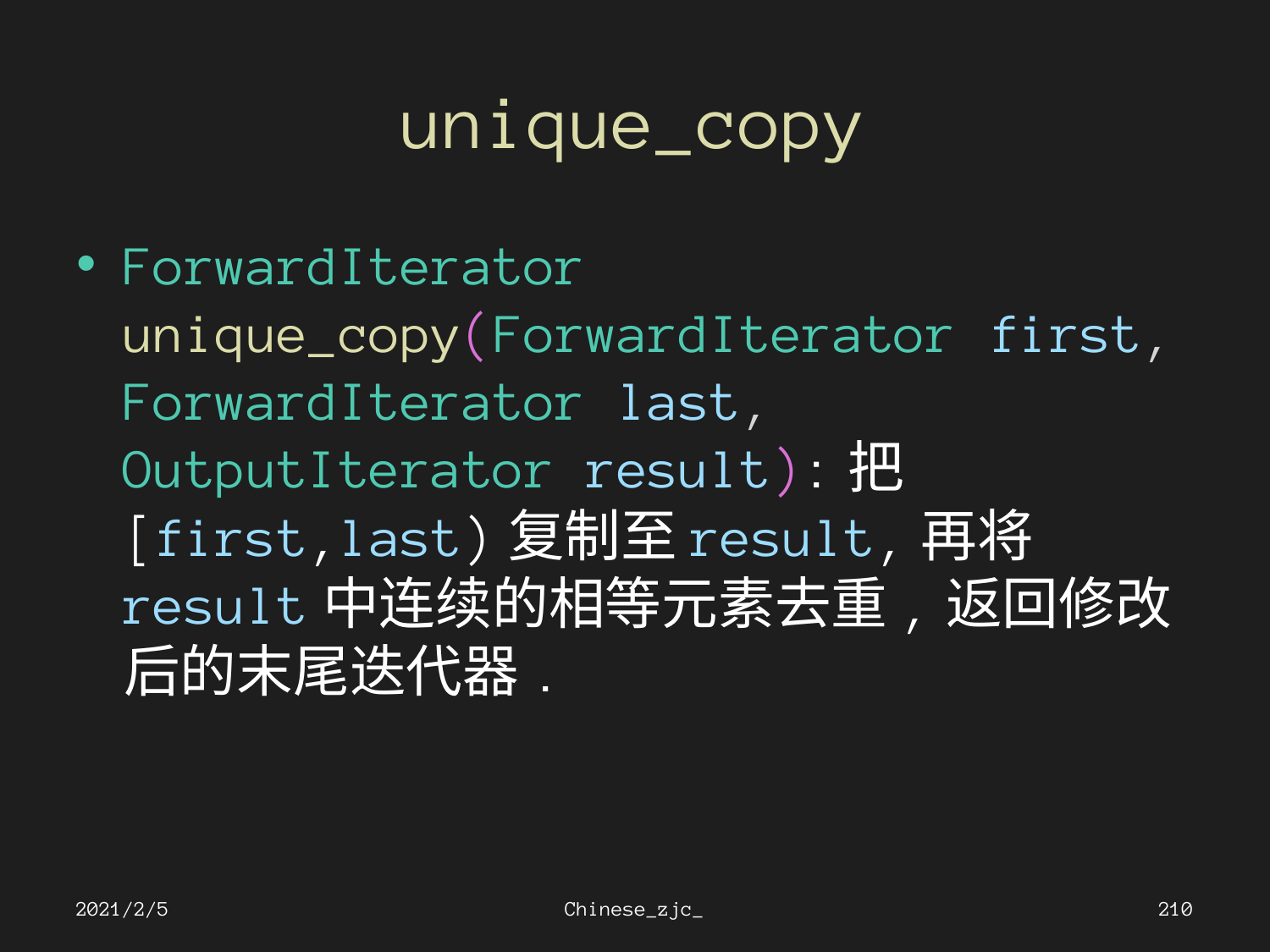

# unique_copy
ForwardIterator unique_copy(ForwardIterator first, ForwardIterator last, OutputIterator result):把[first,last)复制至result,再将result中连续的相等元素去重,返回修改后的末尾迭代器.
2021/2/5
Chinese_zjc_
210